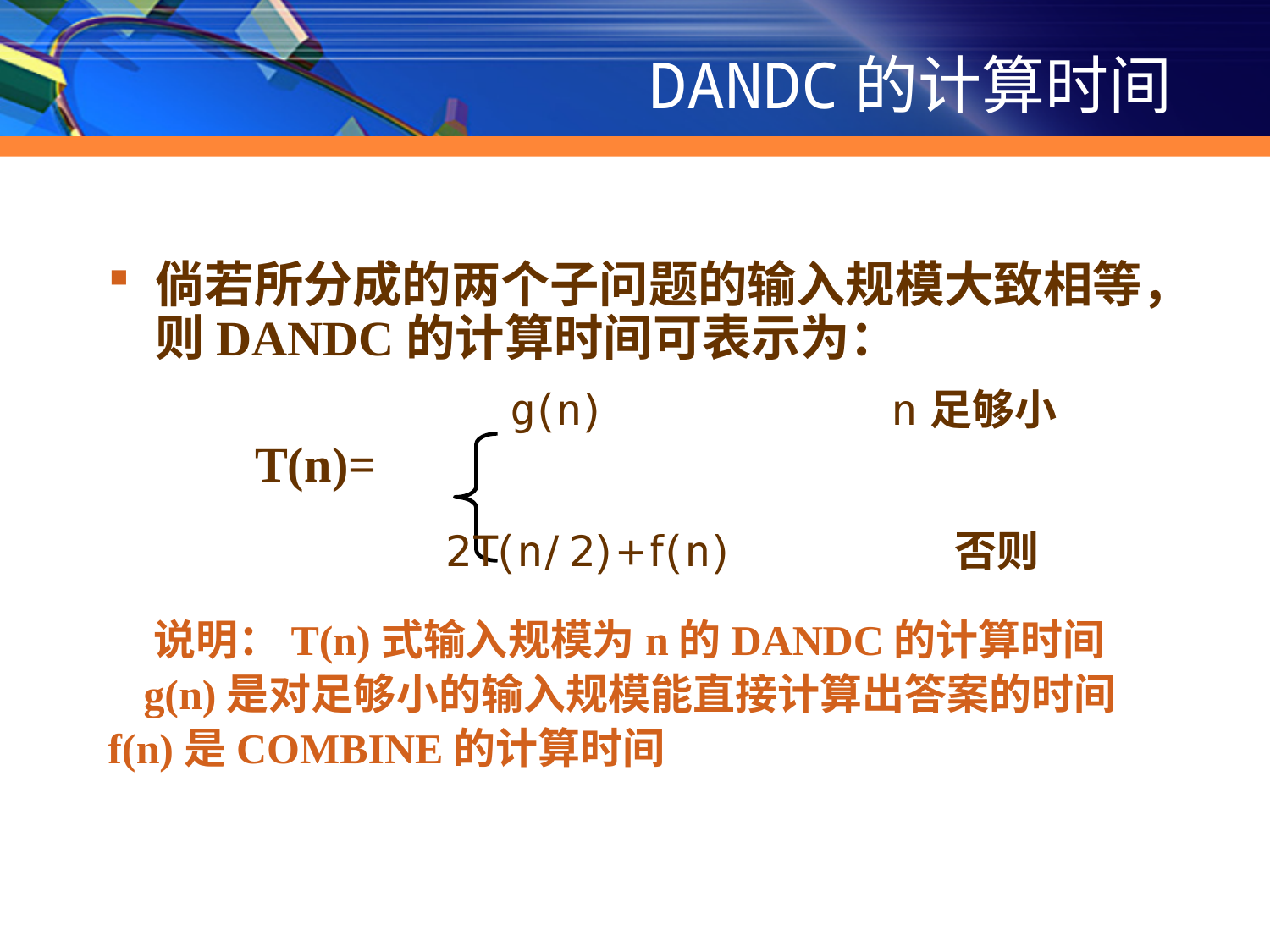

# DANDC的计算时间
倘若所分成的两个子问题的输入规模大致相等，则DANDC的计算时间可表示为：

            T(n)=

说明：T(n)式输入规模为n的DANDC的计算时间
g(n)是对足够小的输入规模能直接计算出答案的时间
f(n)是COMBINE的计算时间
g(n)			n足够小

2T(n/2)+f(n)		否则